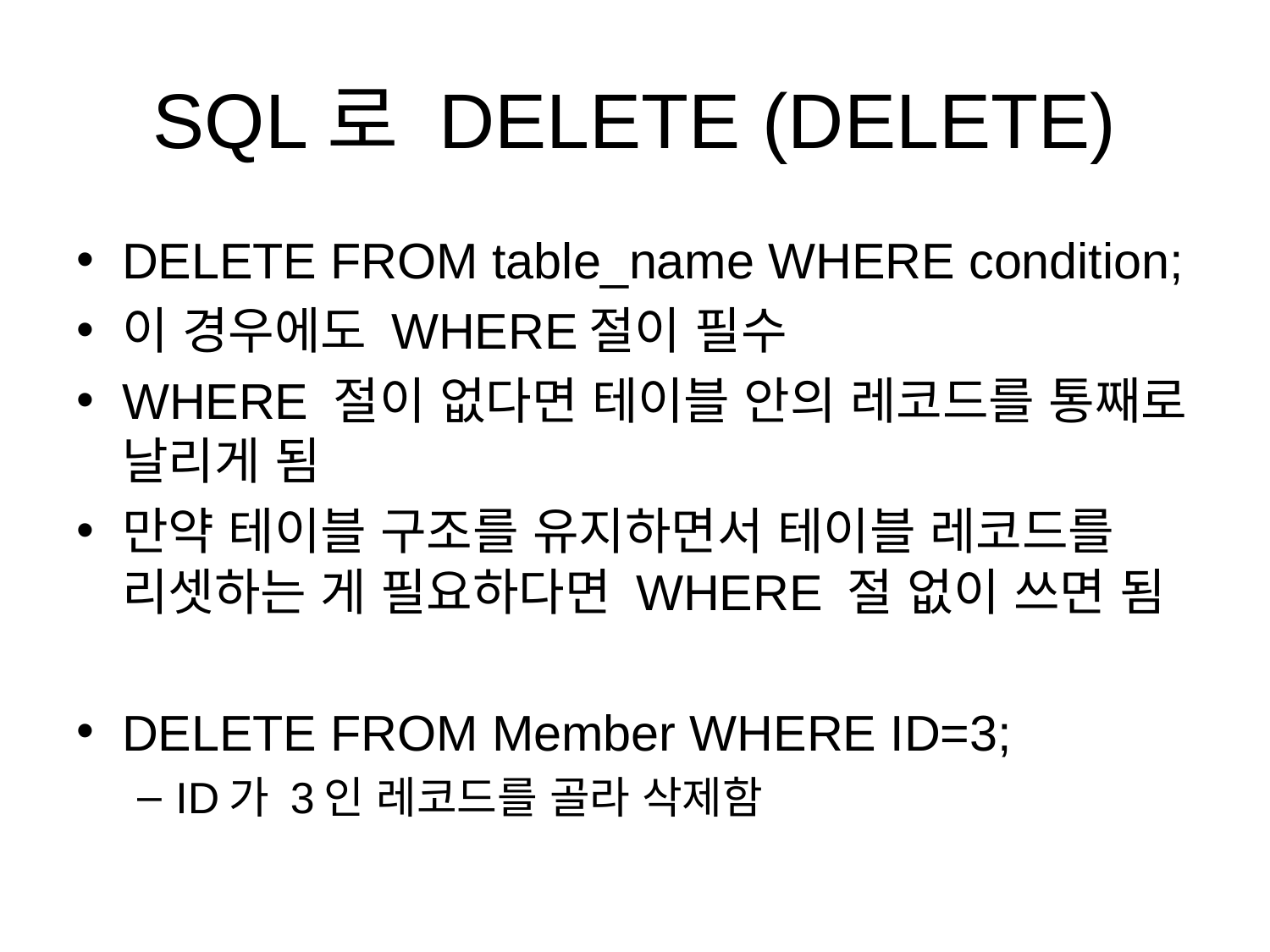

# SQL로 DELETE (DELETE)
DELETE FROM table_name WHERE condition;
이 경우에도 WHERE절이 필수
WHERE 절이 없다면 테이블 안의 레코드를 통째로 날리게 됨
만약 테이블 구조를 유지하면서 테이블 레코드를 리셋하는 게 필요하다면 WHERE 절 없이 쓰면 됨

DELETE FROM Member WHERE ID=3;
ID가 3인 레코드를 골라 삭제함